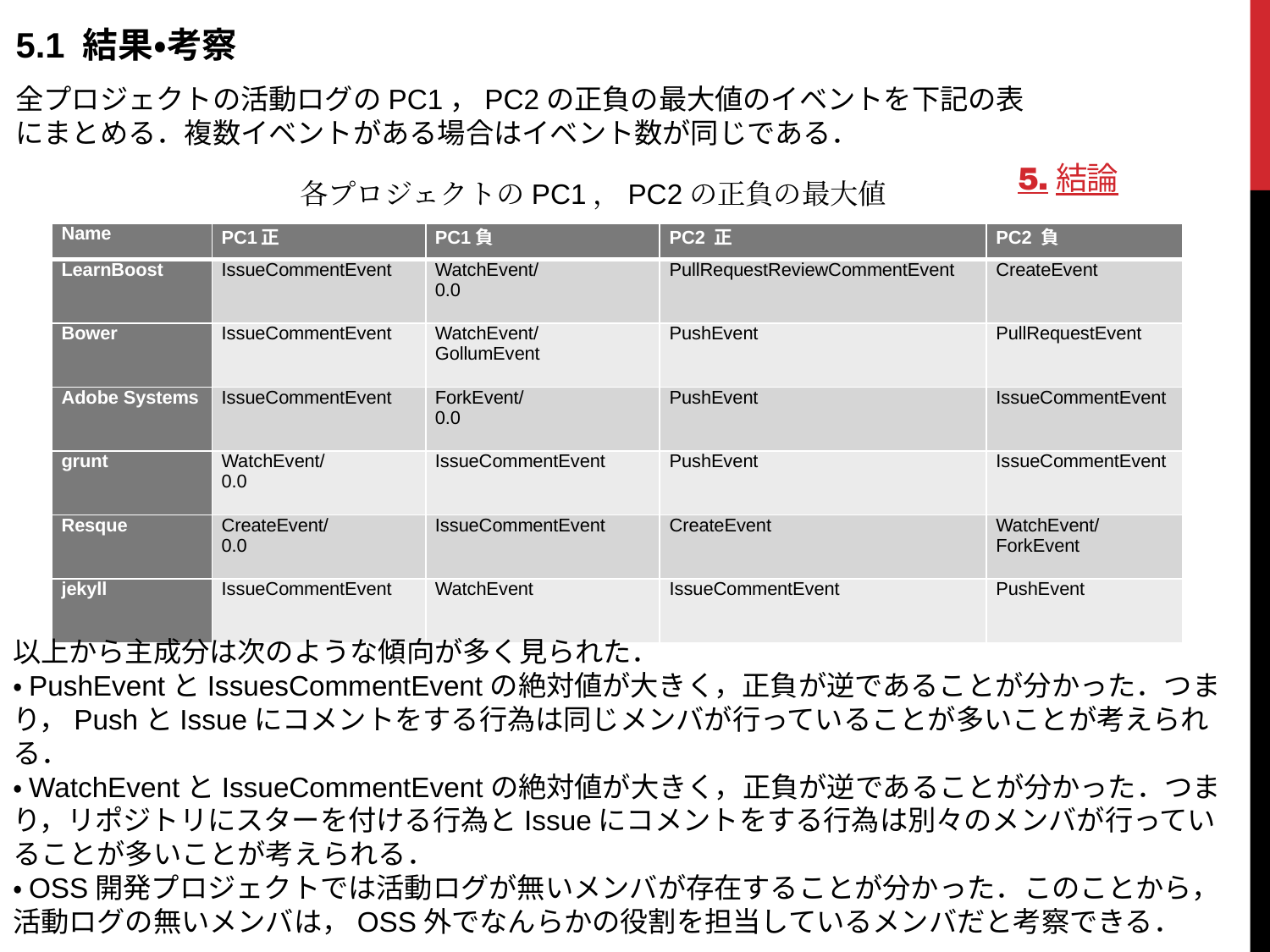

5.1 結果・考察
全プロジェクトの活動ログのPC1，PC2の正負の最大値のイベントを下記の表にまとめる．複数イベントがある場合はイベント数が同じである．

5.結論
各プロジェクトのPC1，PC2の正負の最大値
| Name | PC1正 | PC1負 | PC2 正 | PC2 負 |
| --- | --- | --- | --- | --- |
| LearnBoost | IssueCommentEvent | WatchEvent/ 0.0 | PullRequestReviewCommentEvent | CreateEvent |
| Bower | IssueCommentEvent | WatchEvent/ GollumEvent | PushEvent | PullRequestEvent |
| Adobe Systems | IssueCommentEvent | ForkEvent/ 0.0 | PushEvent | IssueCommentEvent |
| grunt | WatchEvent/ 0.0 | IssueCommentEvent | PushEvent | IssueCommentEvent |
| Resque | CreateEvent/ 0.0 | IssueCommentEvent | CreateEvent | WatchEvent/ ForkEvent |
| jekyll | IssueCommentEvent | WatchEvent | IssueCommentEvent | PushEvent |
以上から主成分は次のような傾向が多く見られた．
・PushEventとIssuesCommentEventの絶対値が大きく，正負が逆であることが分かった．つまり，PushとIssueにコメントをする行為は同じメンバが行っていることが多いことが考えられる．
・WatchEventとIssueCommentEventの絶対値が大きく，正負が逆であることが分かった．つまり，リポジトリにスターを付ける行為とIssueにコメントをする行為は別々のメンバが行っていることが多いことが考えられる．
・OSS開発プロジェクトでは活動ログが無いメンバが存在することが分かった．このことから，活動ログの無いメンバは，OSS外でなんらかの役割を担当しているメンバだと考察できる．